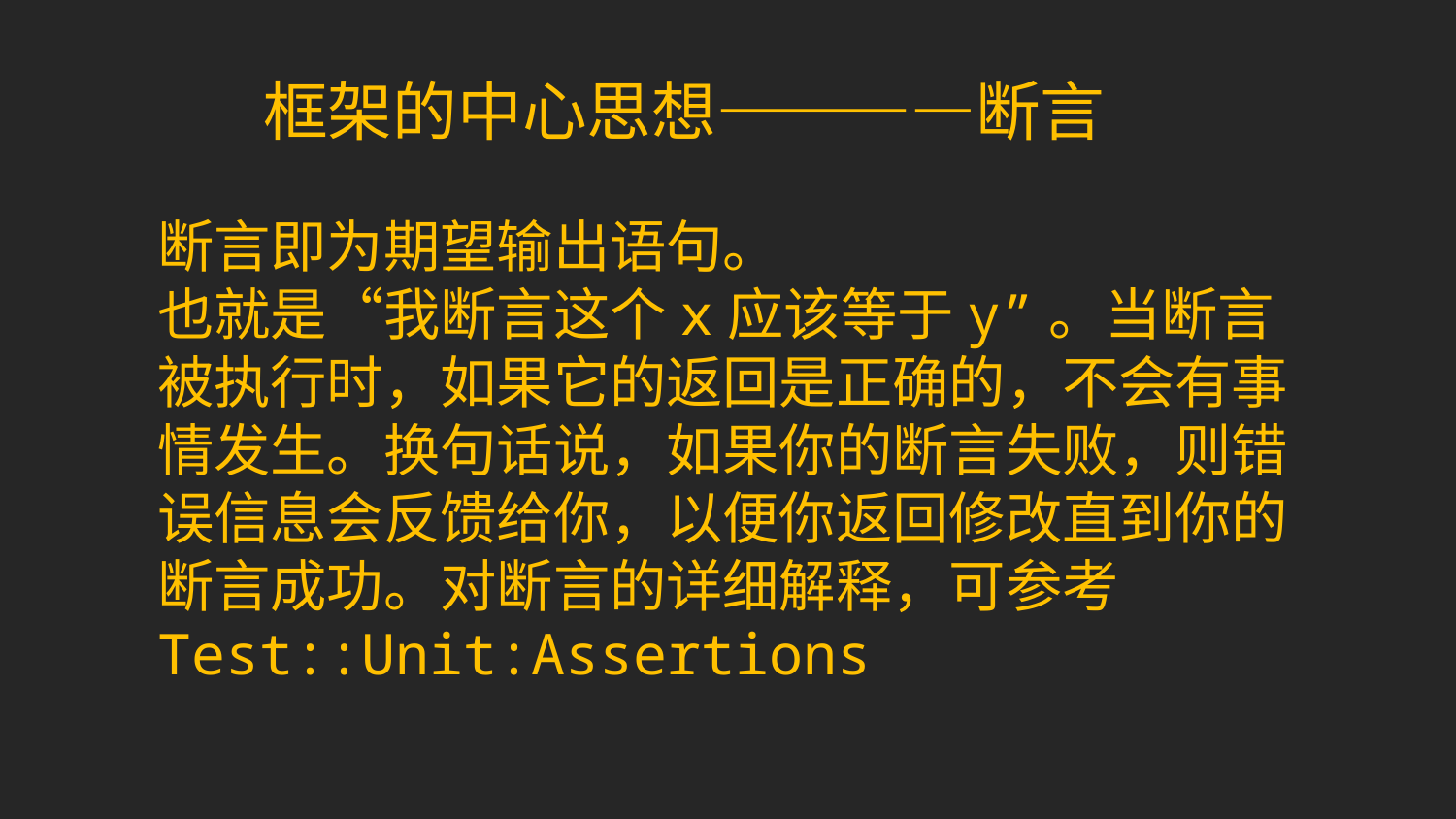

框架的中心思想————断言
断言即为期望输出语句。
也就是“我断言这个x应该等于y”。当断言被执行时，如果它的返回是正确的，不会有事情发生。换句话说，如果你的断言失败，则错误信息会反馈给你，以便你返回修改直到你的断言成功。对断言的详细解释，可参考Test::Unit:Assertions